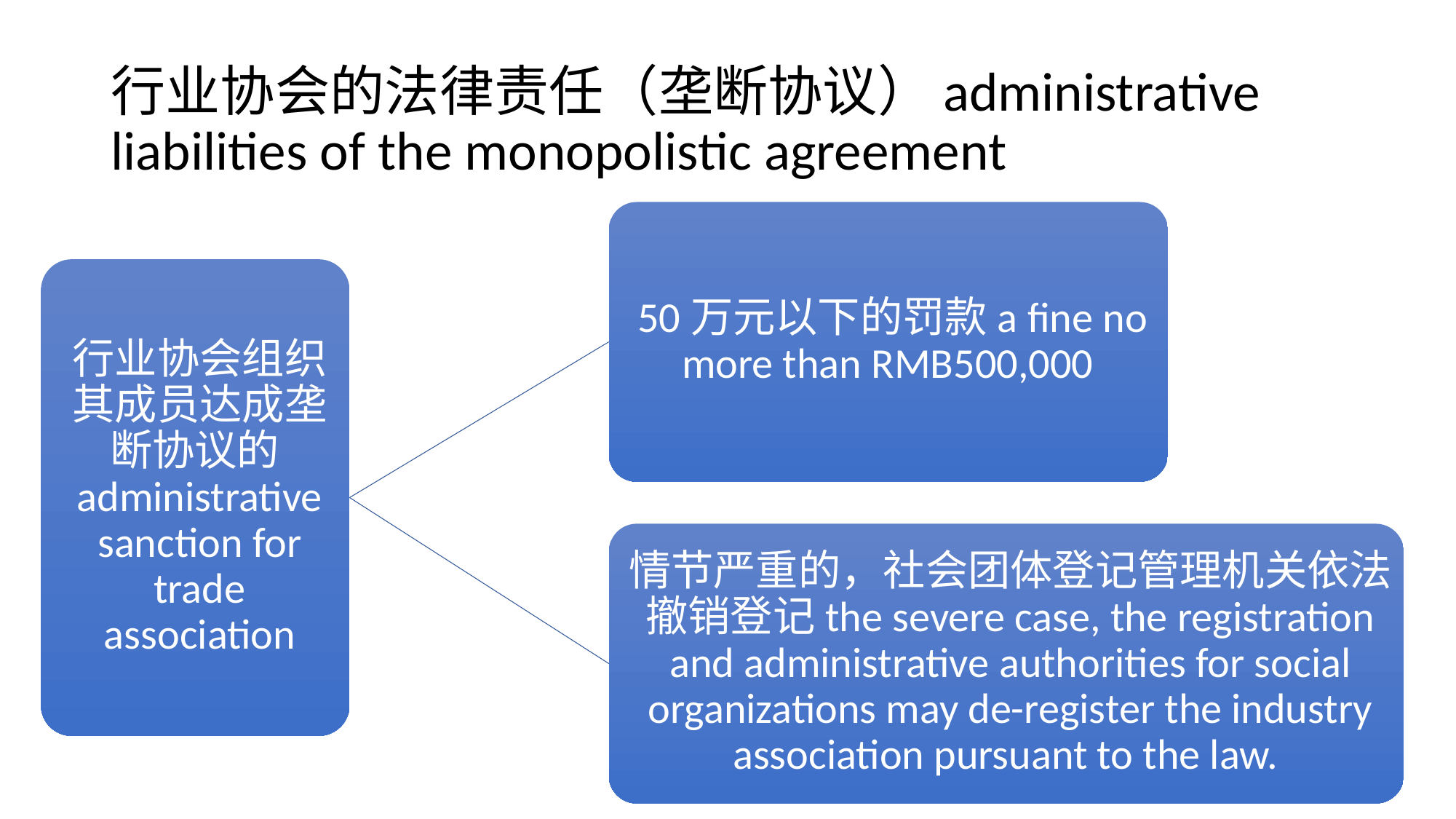

# 行业协会的法律责任（垄断协议）administrative liabilities of the monopolistic agreement
行业协会组织其成员达成垄断协议的administrative sanction for trade association

50万元以下的罚款a fine no more than RMB500,000

情节严重的，社会团体登记管理机关依法撤销登记the severe case, the registration and administrative authorities for social organizations may de-register the industry association pursuant to the law.